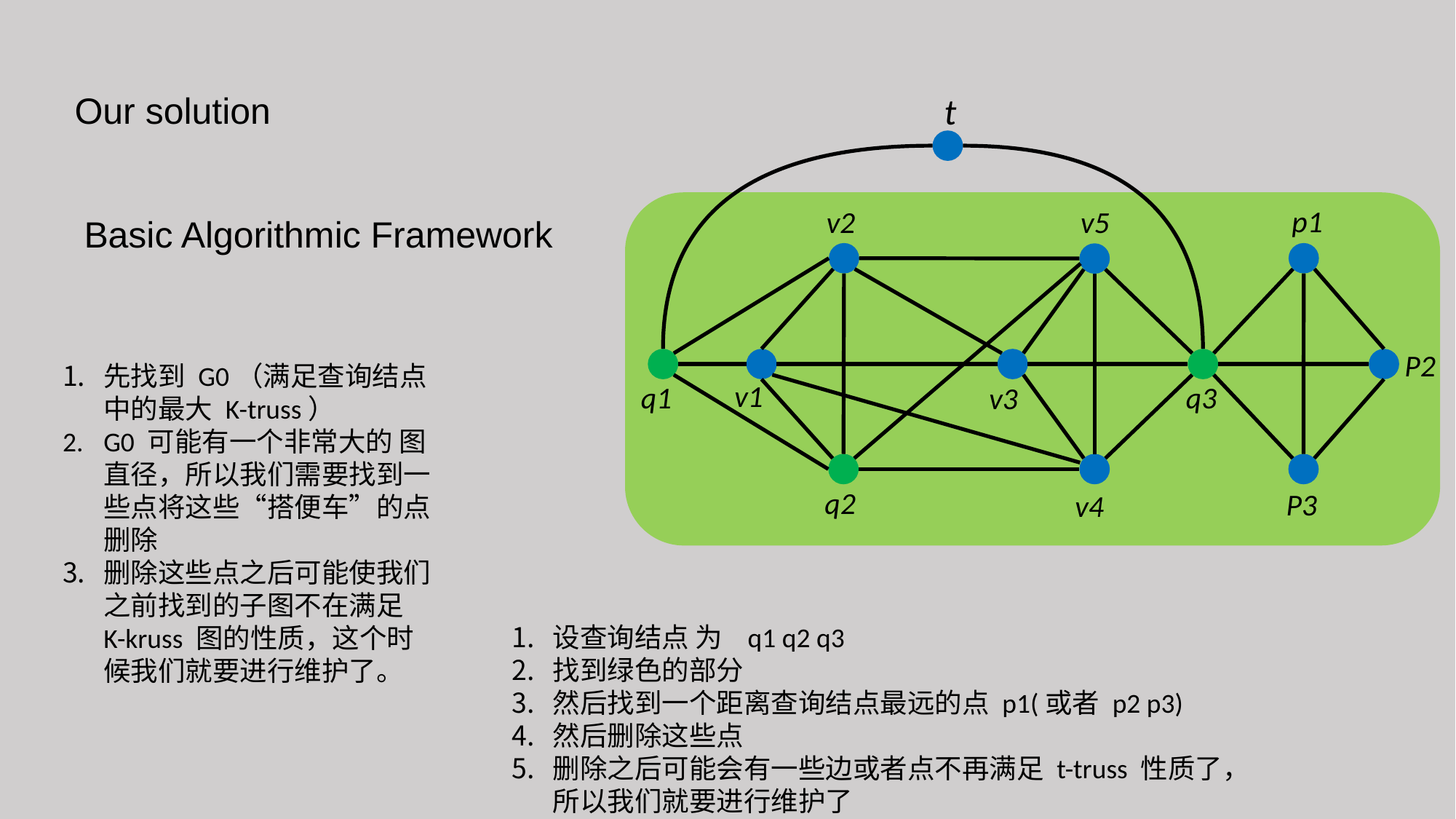

Our solution
t

Basic Algorithmic Framework

p1
v2
v5

P2

先找到 G0（满足查询结点中的最大 K-truss）
G0 可能有一个非常大的 图直径，所以我们需要找到一些点将这些“搭便车”的点删除
删除这些点之后可能使我们之前找到的子图不在满足 K-kruss 图的性质，这个时候我们就要进行维护了。
v1
q3
q1
v3

q2
P3
v4
设查询结点 为   q1 q2 q3
找到绿色的部分
然后找到一个距离查询结点最远的点 p1(或者 p2 p3)
然后删除这些点
删除之后可能会有一些边或者点不再满足 t-truss 性质了，所以我们就要进行维护了